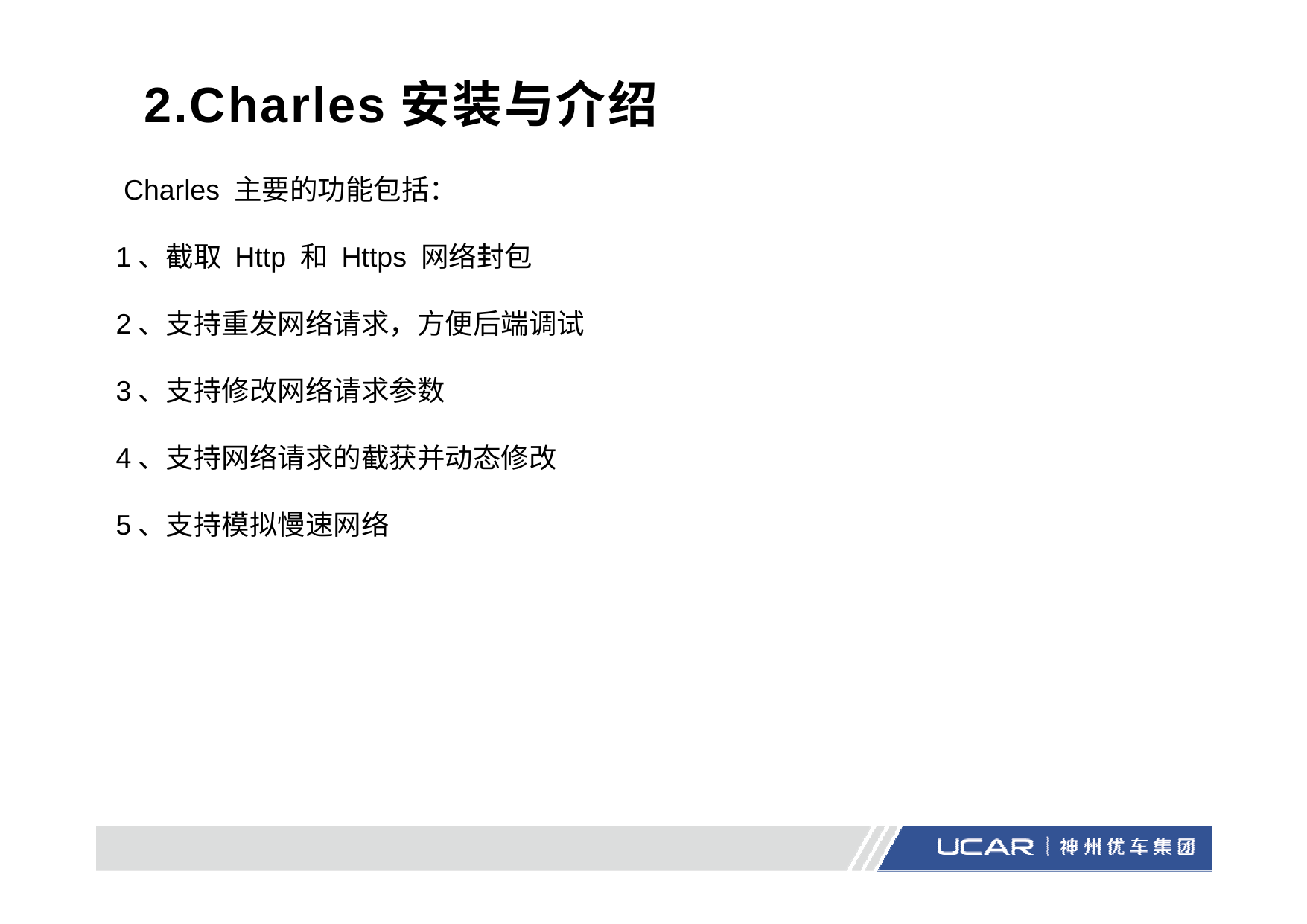

2.Charles安装与介绍
 Charles 主要的功能包括：

1、截取 Http 和 Https 网络封包

2、支持重发网络请求，方便后端调试

3、支持修改网络请求参数

4、支持网络请求的截获并动态修改

5、支持模拟慢速网络